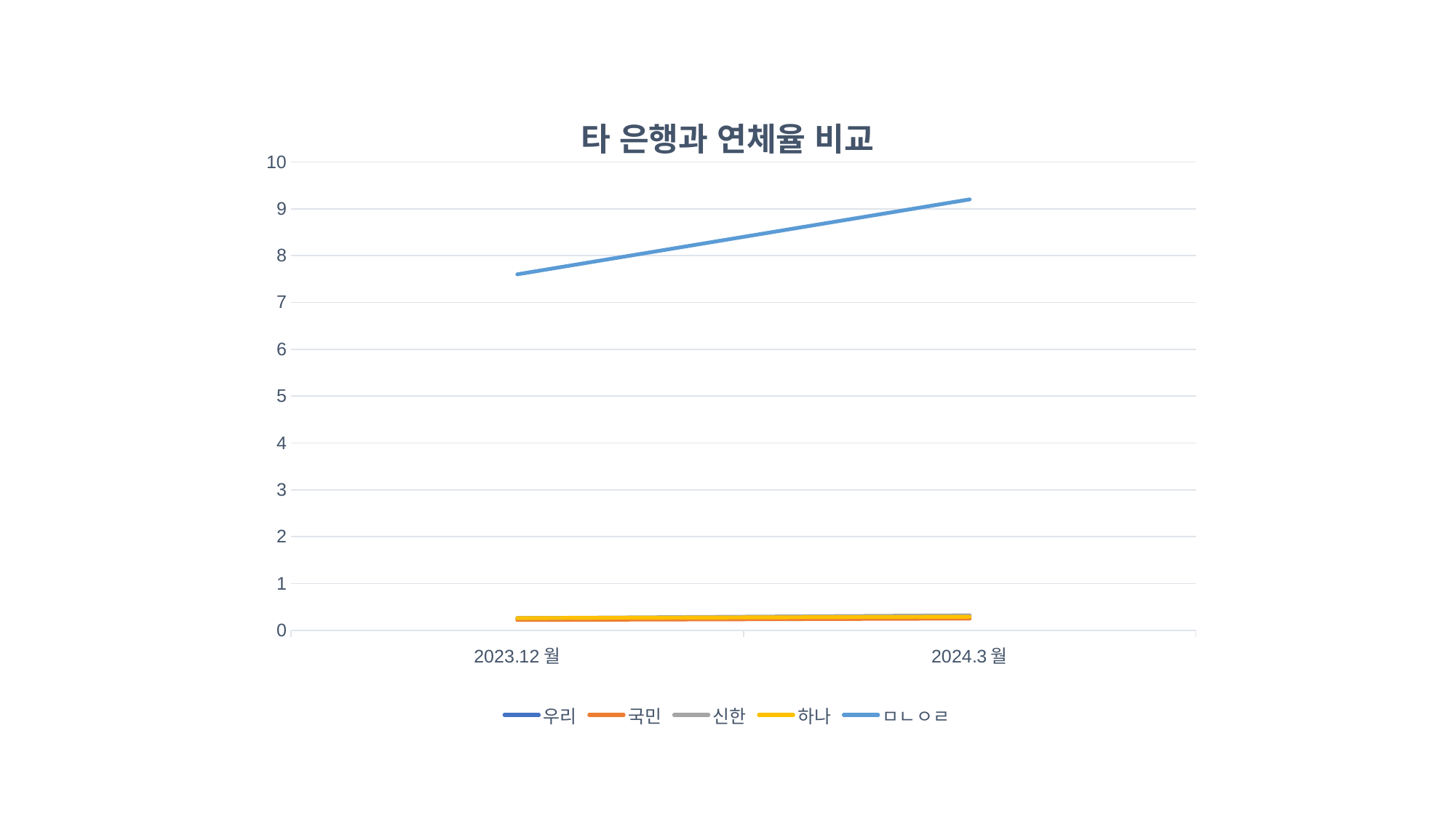

### Chart: 타 은행과 연체율 비교

| Category | 우리 | 국민 | 신한 | 하나 | ㅁㄴㅇㄹ |
|---|---|---|---|---|---|
| 2023.12월 | 0.26 | 0.22 | 0.26 | 0.26 | 7.6 |
| 2024.3월 | 0.28 | 0.25 | 0.32 | 0.29 | 9.2 |